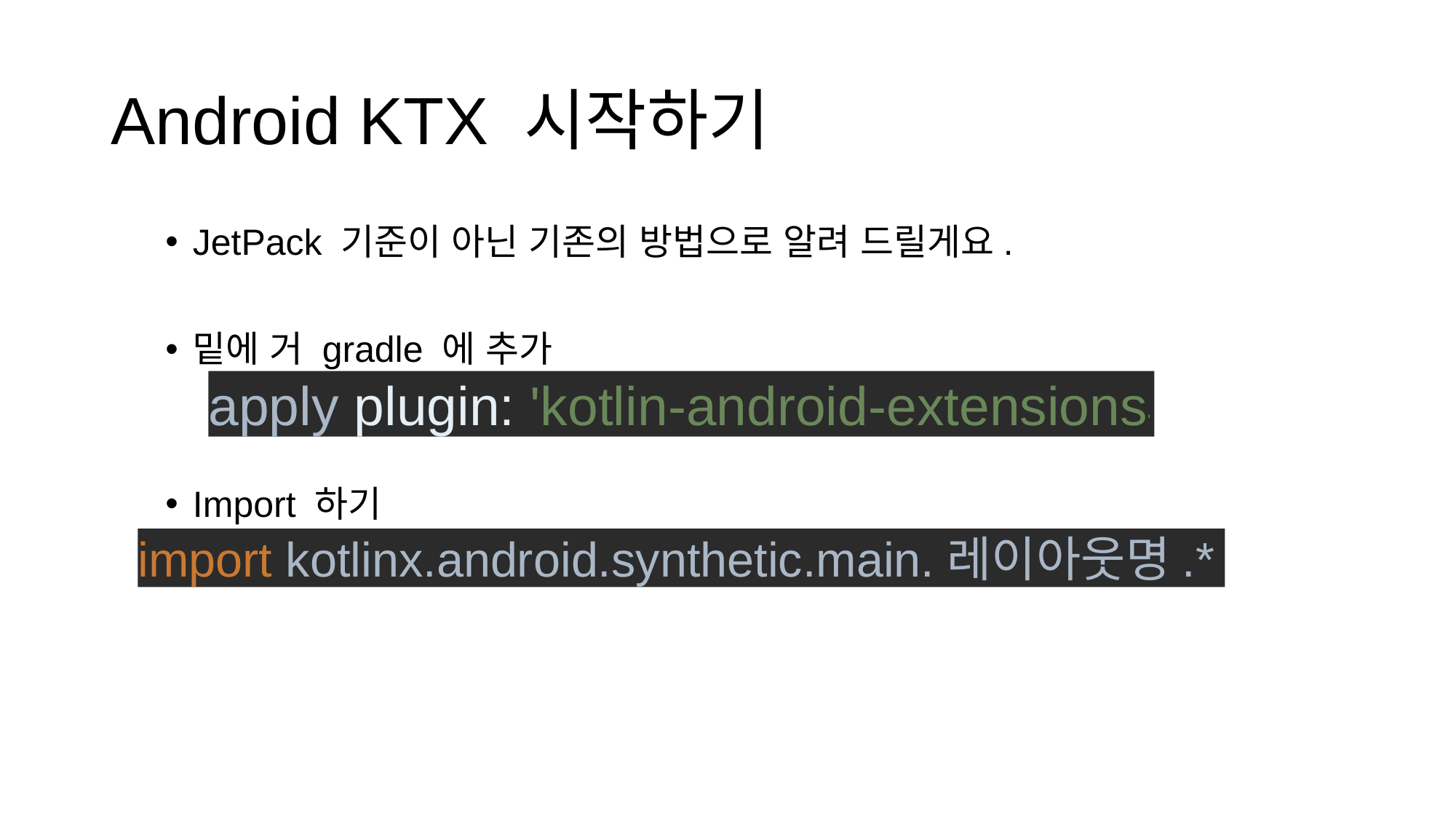

# Android KTX 시작하기
JetPack 기준이 아닌 기존의 방법으로 알려 드릴게요.

밑에 거 gradle 에 추가

Import 하기

apply plugin: 'kotlin-android-extensions'
import kotlinx.android.synthetic.main.레이아웃명.*